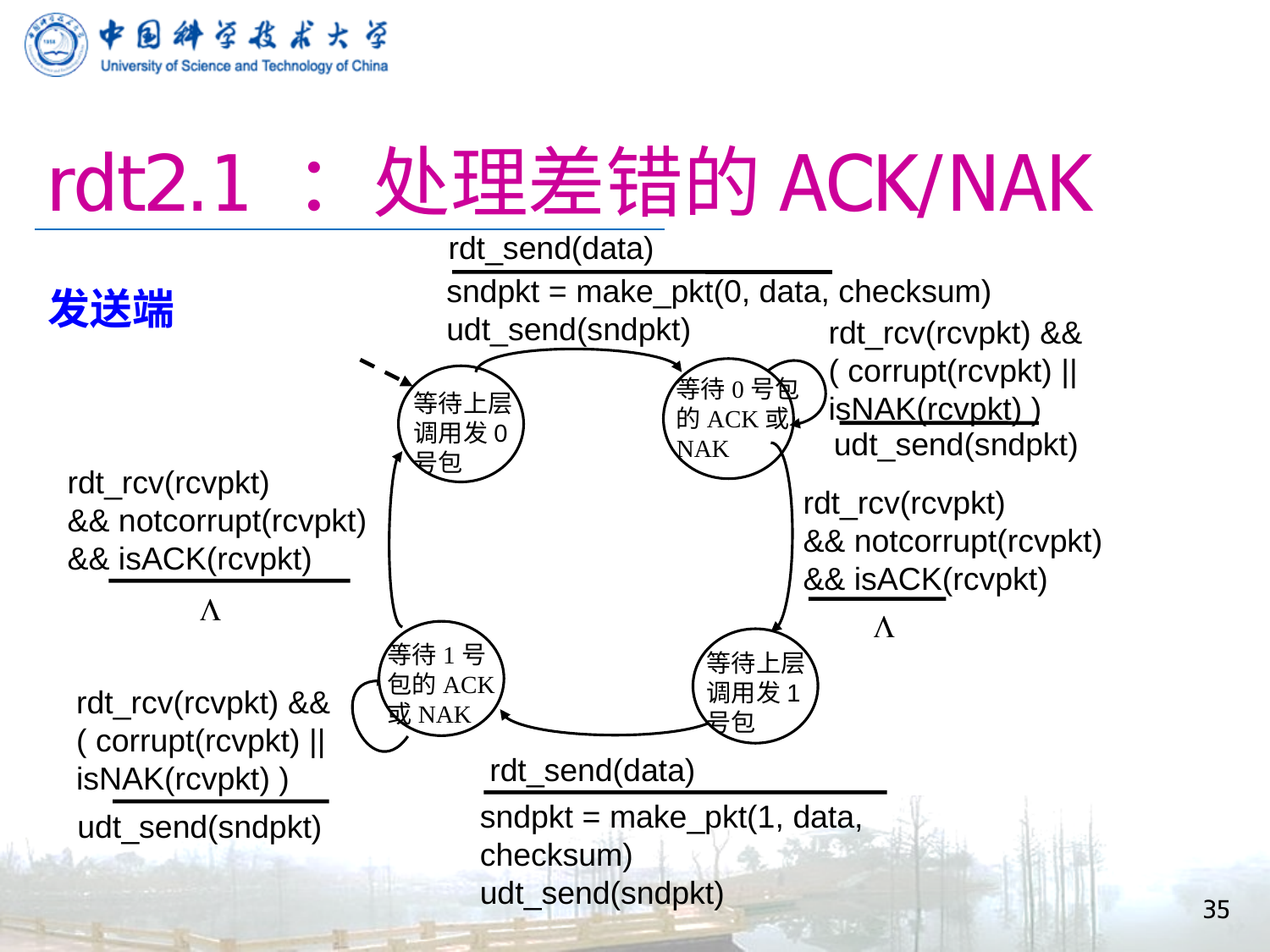

# rdt2.1 ：处理差错的ACK/NAK
rdt_send(data)
sndpkt = make_pkt(0, data, checksum)
udt_send(sndpkt)

发送端
rdt_rcv(rcvpkt) &&
( corrupt(rcvpkt) ||
isNAK(rcvpkt) )

等待0号包的ACK或NAK

等待上层调用发0号包
udt_send(sndpkt)

rdt_rcv(rcvpkt)
&& notcorrupt(rcvpkt)
&& isACK(rcvpkt)
rdt_rcv(rcvpkt)
&& notcorrupt(rcvpkt)
&& isACK(rcvpkt)

Λ

Λ

等待1号包的ACK或NAK

等待上层调用发1号包
rdt_rcv(rcvpkt) &&
( corrupt(rcvpkt) ||
isNAK(rcvpkt) )

rdt_send(data)
sndpkt = make_pkt(1, data, checksum)
udt_send(sndpkt)

udt_send(sndpkt)

35